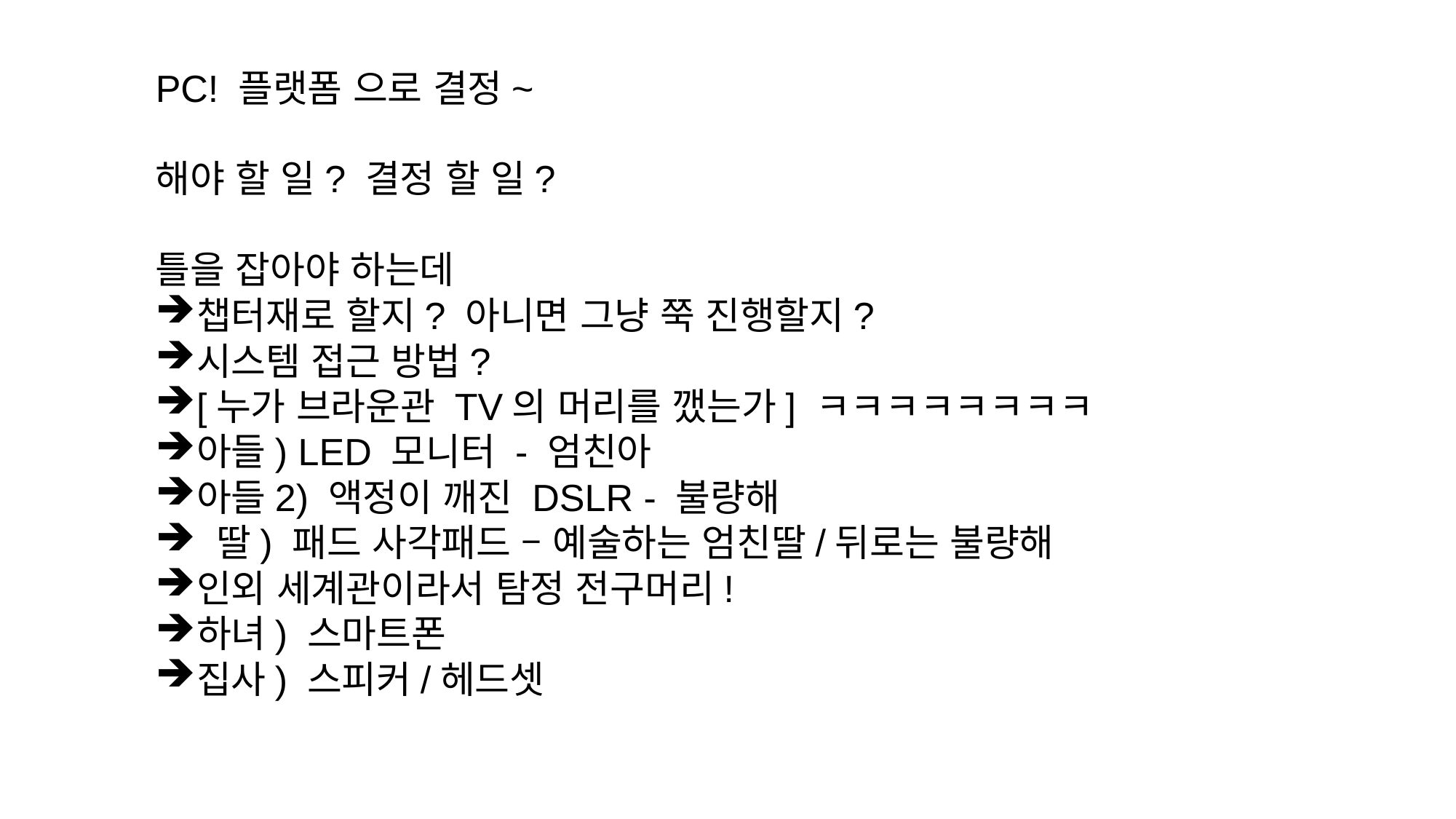

PC! 플랫폼 으로 결정~

해야 할 일? 결정 할 일?

틀을 잡아야 하는데
챕터재로 할지? 아니면 그냥 쭉 진행할지?
시스템 접근 방법?
[누가 브라운관 TV의 머리를 깼는가] ㅋㅋㅋㅋㅋㅋㅋㅋ
아들) LED 모니터 - 엄친아
아들2) 액정이 깨진 DSLR - 불량해
 딸) 패드 사각패드 – 예술하는 엄친딸/뒤로는 불량해
인외 세계관이라서 탐정 전구머리!
하녀) 스마트폰
집사) 스피커/헤드셋